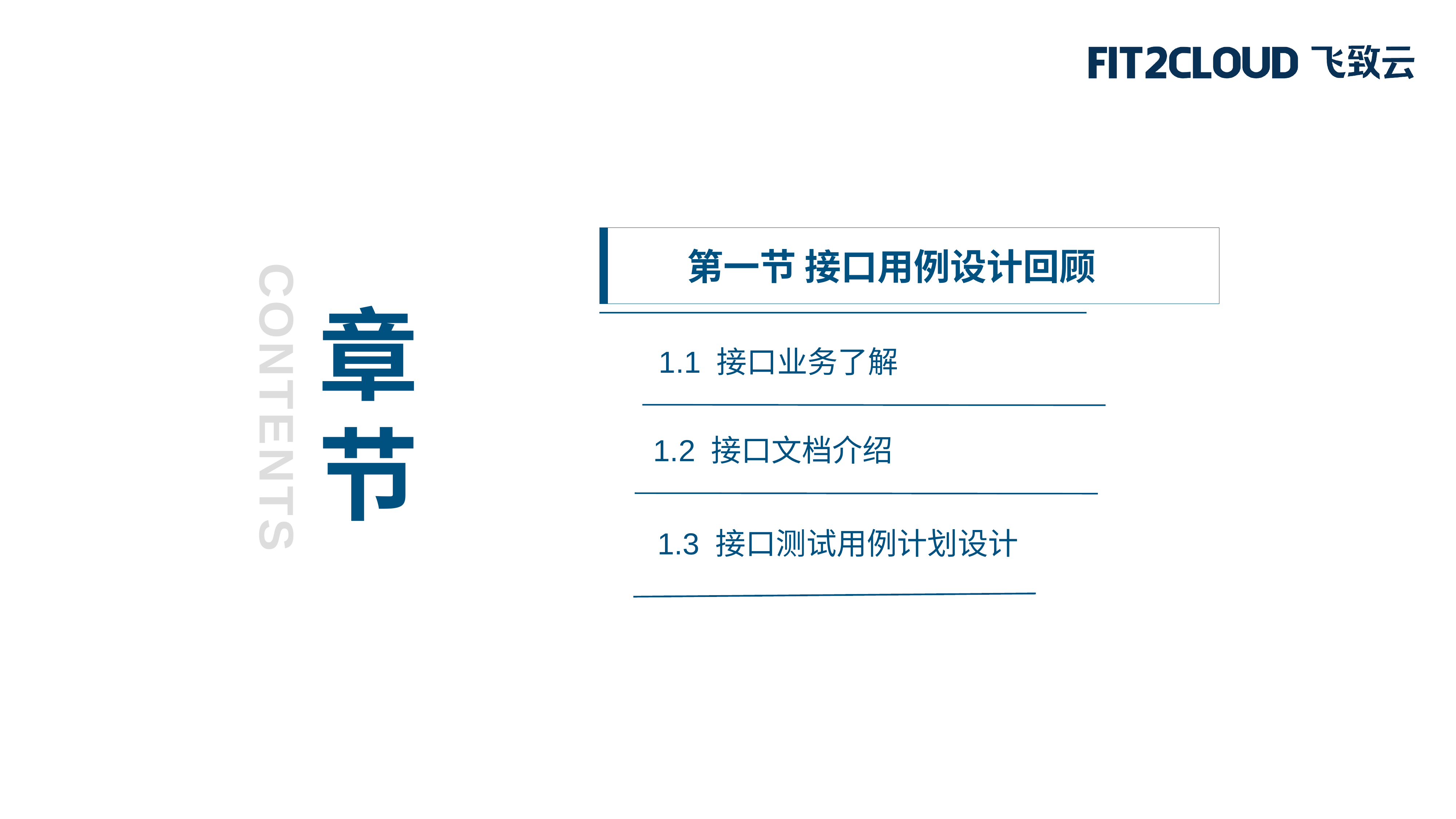

第一节 接口用例设计回顾

章
节

1.1 接口业务了解
CONTENTS

1.2 接口文档介绍

1.3 接口测试用例计划设计